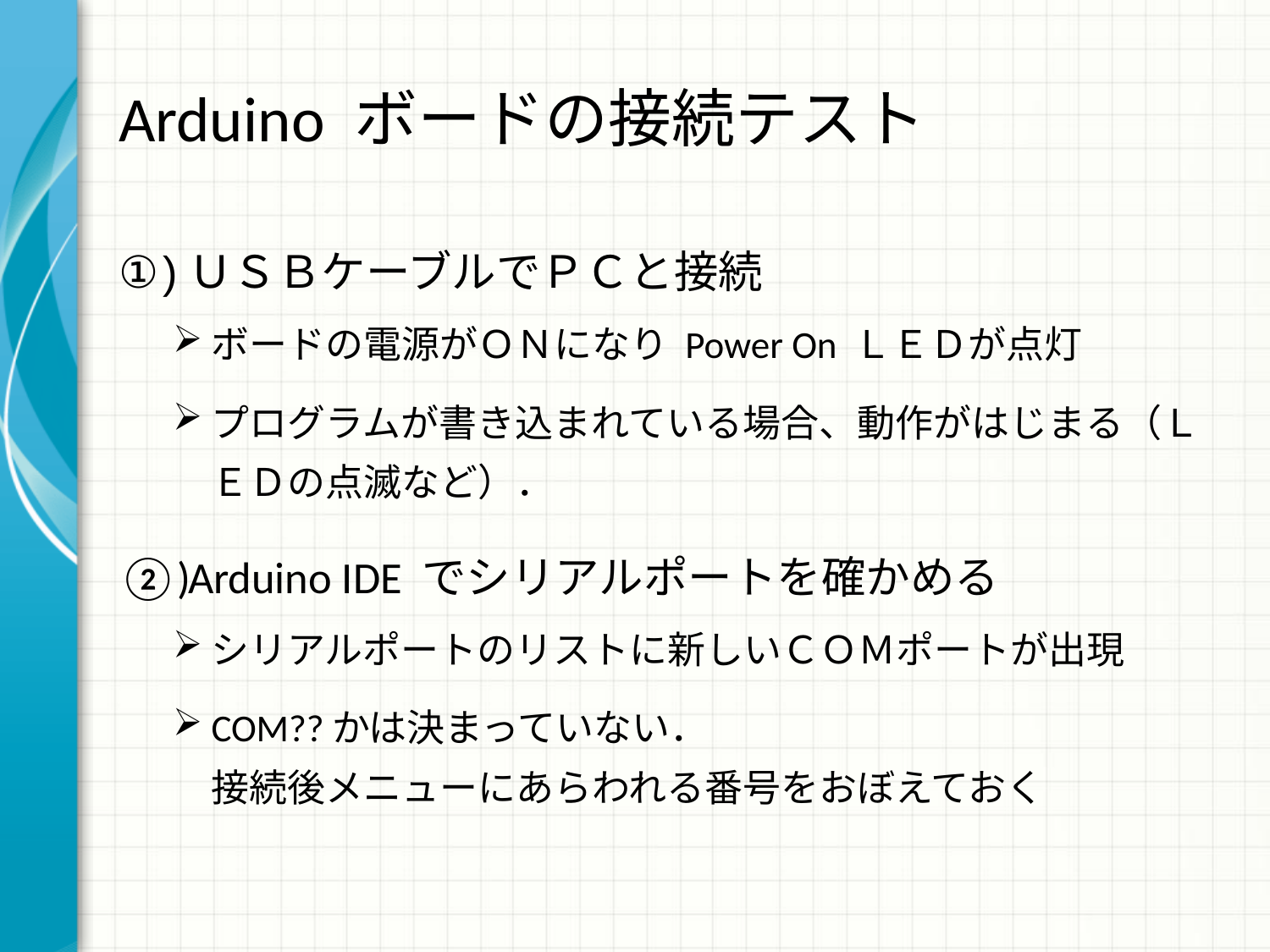

# Arduino ボードの接続テスト
ＵＳＢケーブルでＰＣと接続
ボードの電源がＯＮになり Power On ＬＥＤが点灯
プログラムが書き込まれている場合、動作がはじまる（ＬＥＤの点滅など）．
Arduino IDE でシリアルポートを確かめる
シリアルポートのリストに新しいＣＯＭポートが出現
COM??かは決まっていない．
接続後メニューにあらわれる番号をおぼえておく